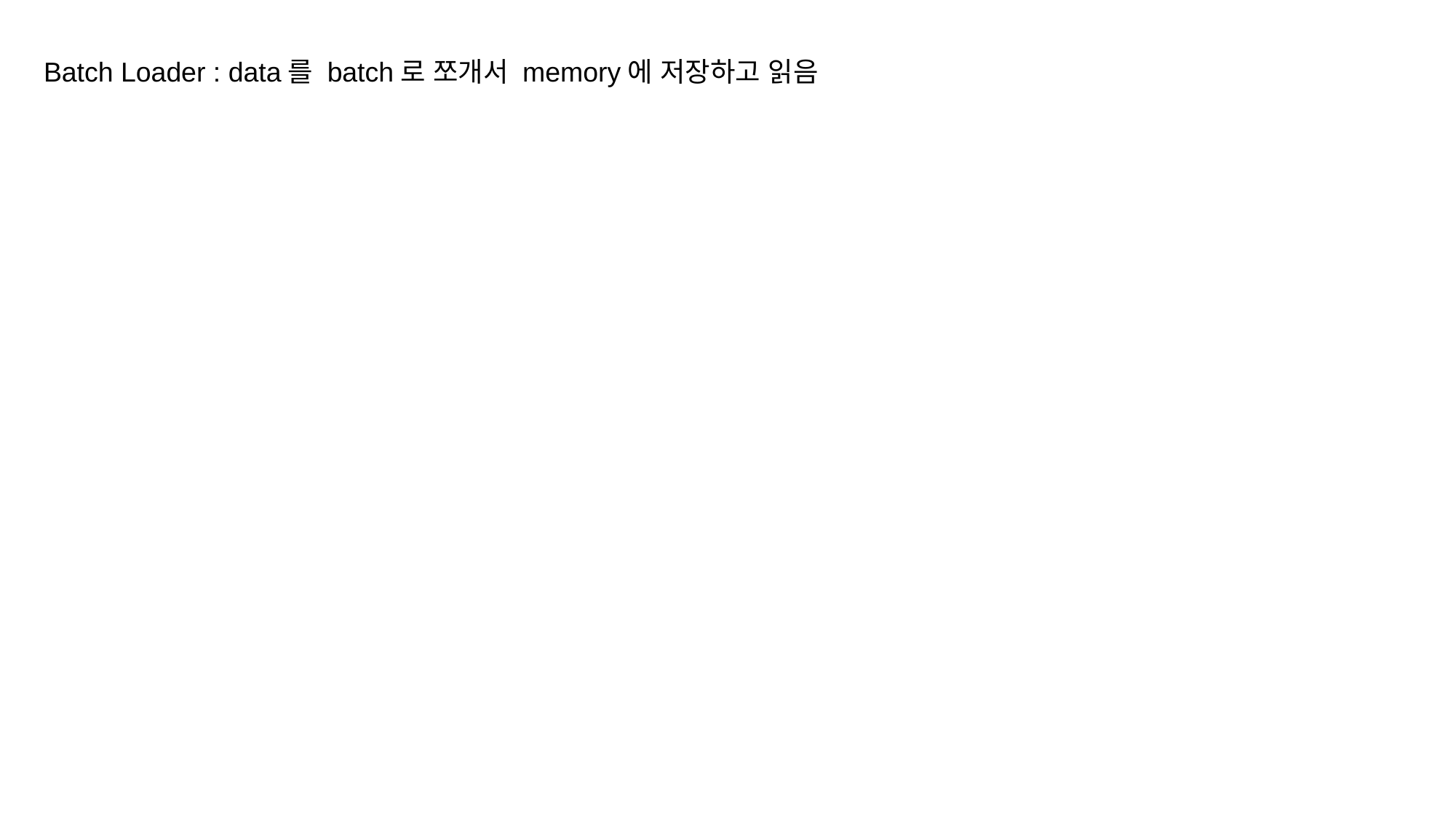

Batch Loader : data를 batch로 쪼개서 memory에 저장하고 읽음